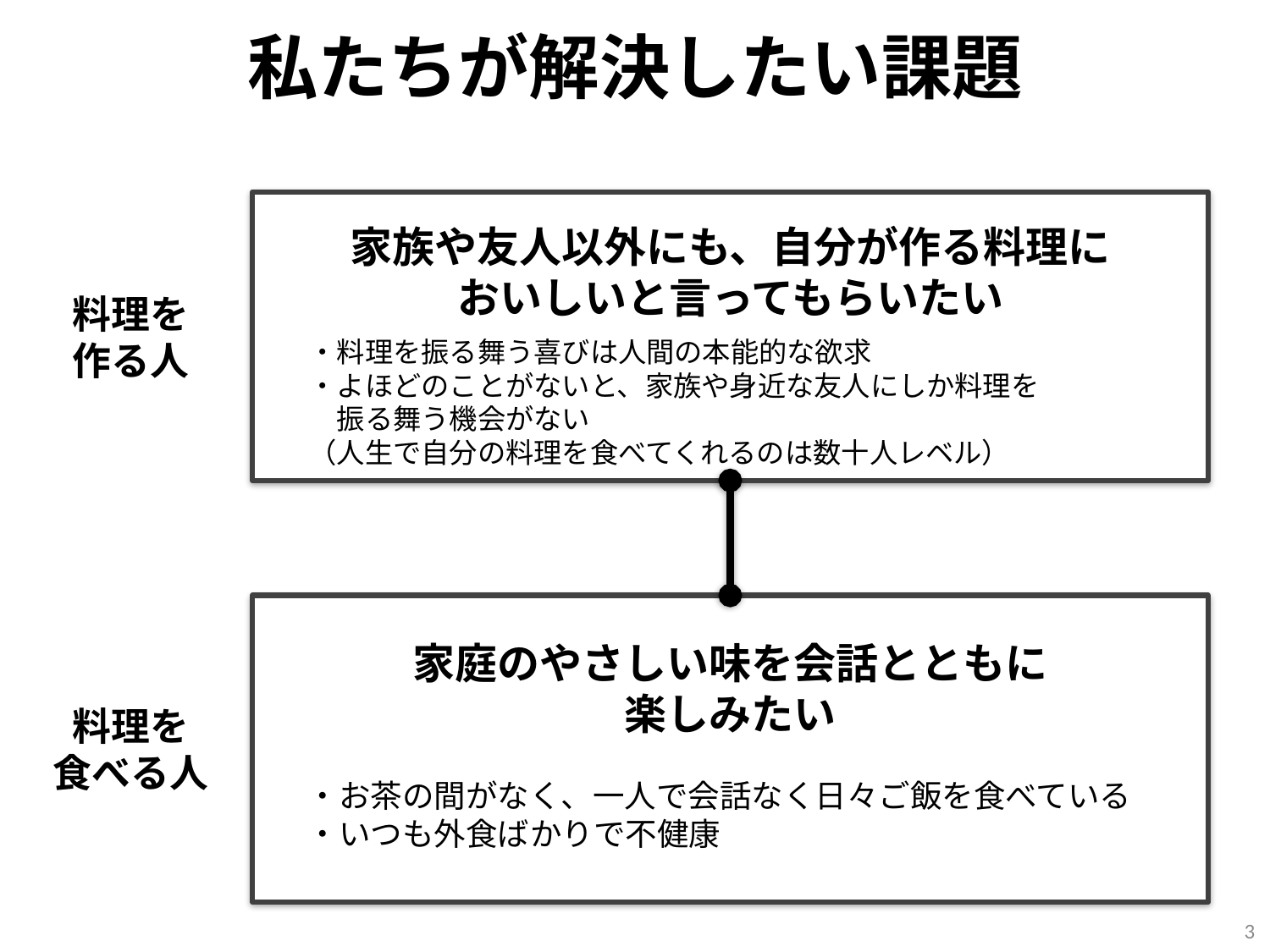

# 私たちが解決したい課題

家族や友人以外にも、自分が作る料理に
おいしいと言ってもらいたい
料理を
作る人
・料理を振る舞う喜びは人間の本能的な欲求
・よほどのことがないと、家族や身近な友人にしか料理を
　振る舞う機会がない
（人生で自分の料理を食べてくれるのは数十人レベル）

家庭のやさしい味を会話とともに
楽しみたい
料理を
食べる人
・お茶の間がなく、一人で会話なく日々ご飯を食べている
・いつも外食ばかりで不健康
3